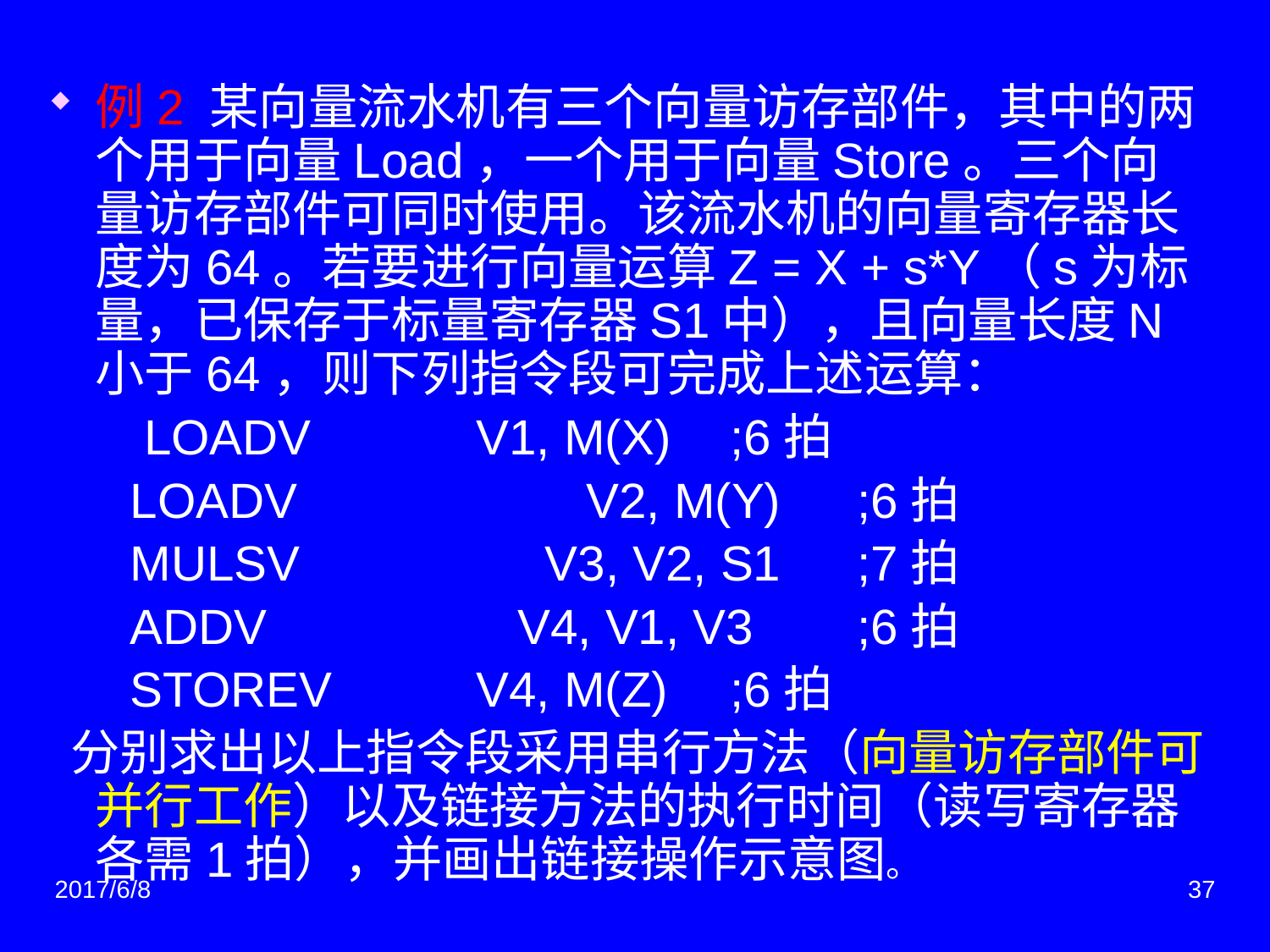

例2 某向量流水机有三个向量访存部件，其中的两个用于向量Load，一个用于向量Store。三个向量访存部件可同时使用。该流水机的向量寄存器长度为64。若要进行向量运算Z = X + s*Y（s为标量，已保存于标量寄存器S1中），且向量长度N小于64，则下列指令段可完成上述运算：
       LOADV		V1, M(X)	;6拍
      LOADV		        V2, M(Y)	;6拍
      MULSV		     V3, V2, S1	;7拍
      ADDV		   V4, V1, V3	;6拍
      STOREV		V4, M(Z) 	;6拍
 分别求出以上指令段采用串行方法（向量访存部件可并行工作）以及链接方法的执行时间（读写寄存器各需1拍），并画出链接操作示意图。
2017/6/8
37